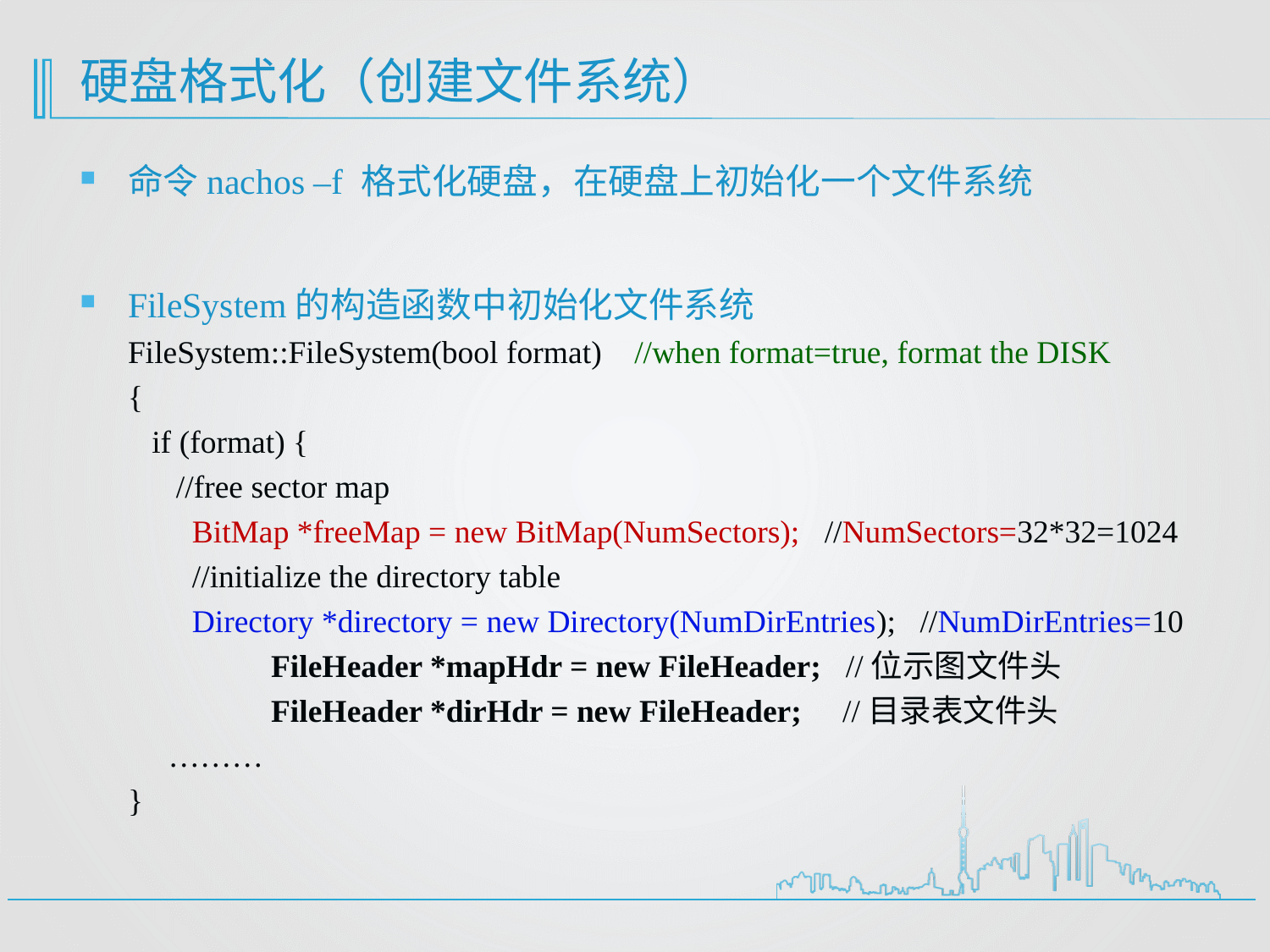

# 硬盘格式化（创建文件系统）
命令nachos –f 格式化硬盘，在硬盘上初始化一个文件系统

FileSystem的构造函数中初始化文件系统
FileSystem::FileSystem(bool format)    //when format=true, format the DISK
{
   if (format) {
      //free sector map
        BitMap *freeMap = new BitMap(NumSectors);   //NumSectors=32*32=1024
        //initialize the directory table
        Directory *directory = new Directory(NumDirEntries);   //NumDirEntries=10
	  FileHeader *mapHdr = new FileHeader;   //位示图文件头
	  FileHeader *dirHdr = new FileHeader;     //目录表文件头
     ………
}